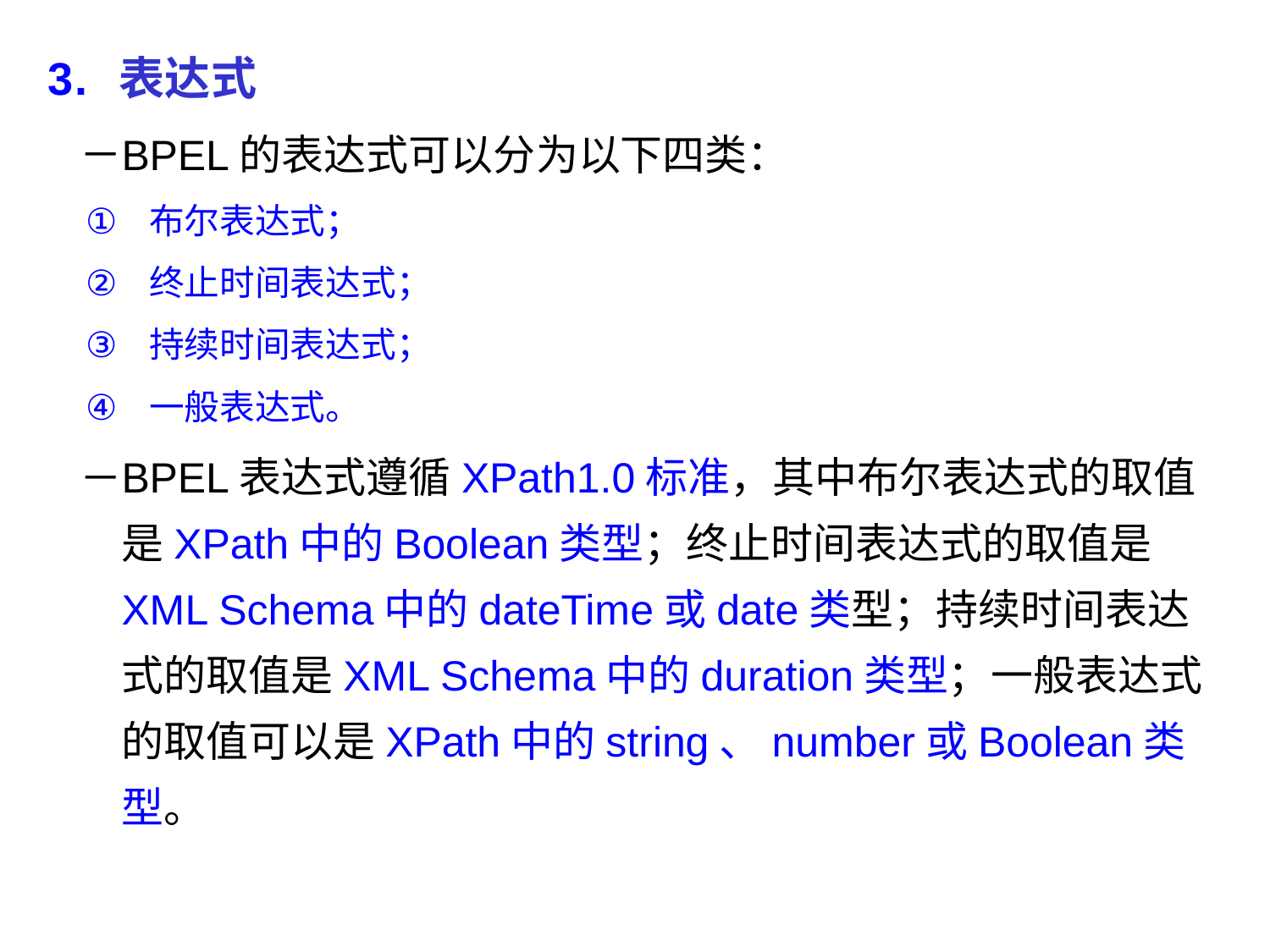

表达式
BPEL的表达式可以分为以下四类：
布尔表达式；
终止时间表达式；
持续时间表达式；
一般表达式。
BPEL表达式遵循XPath1.0标准，其中布尔表达式的取值是XPath中的Boolean类型；终止时间表达式的取值是XML Schema中的dateTime或date类型；持续时间表达式的取值是XML Schema中的duration类型；一般表达式的取值可以是XPath中的string、number或Boolean类型。